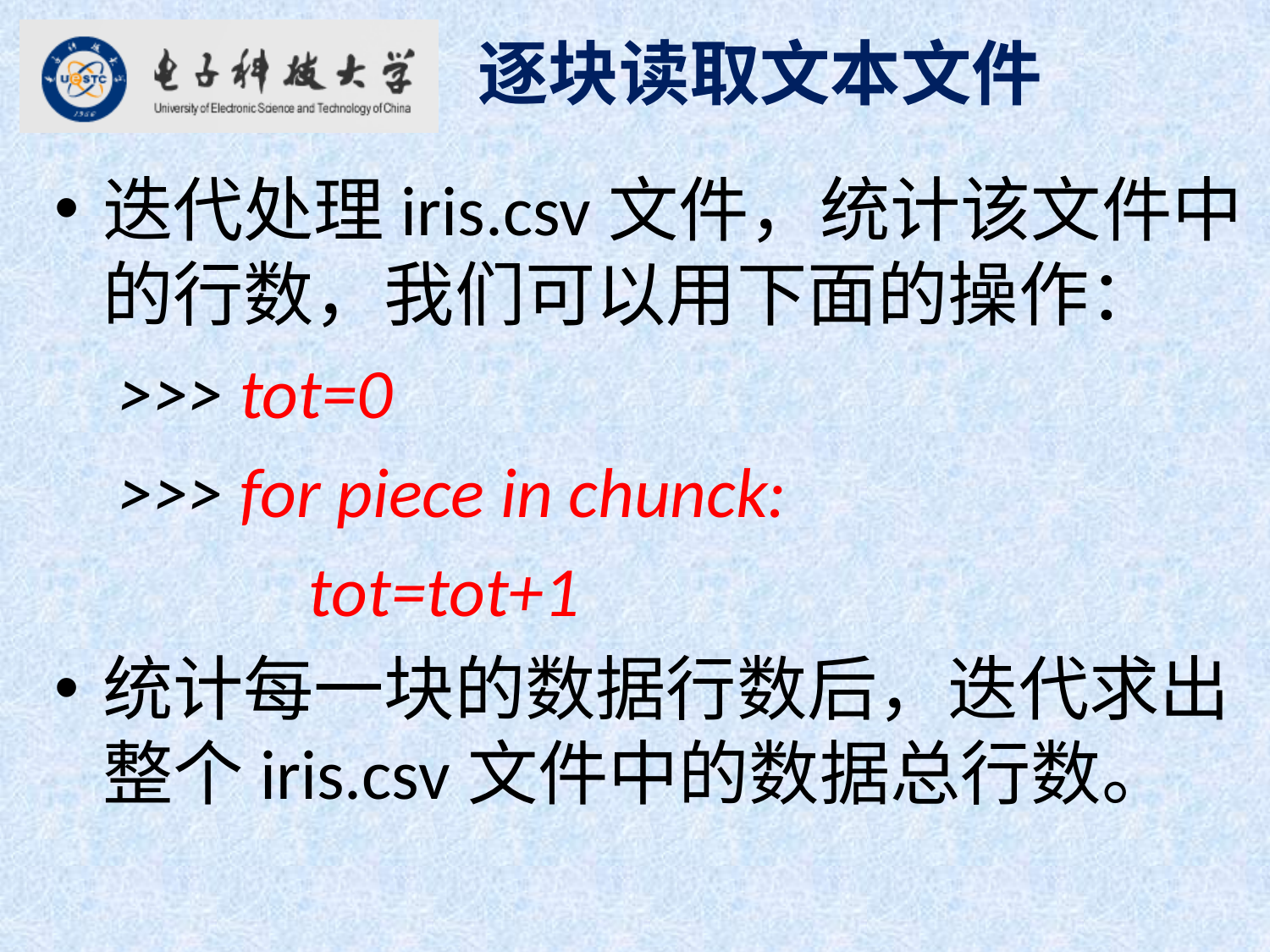

逐块读取文本文件
迭代处理iris.csv文件，统计该文件中的行数，我们可以用下面的操作：
    >>> tot=0
    >>> for piece in chunck:
                tot=tot+1
统计每一块的数据行数后，迭代求出整个iris.csv文件中的数据总行数。